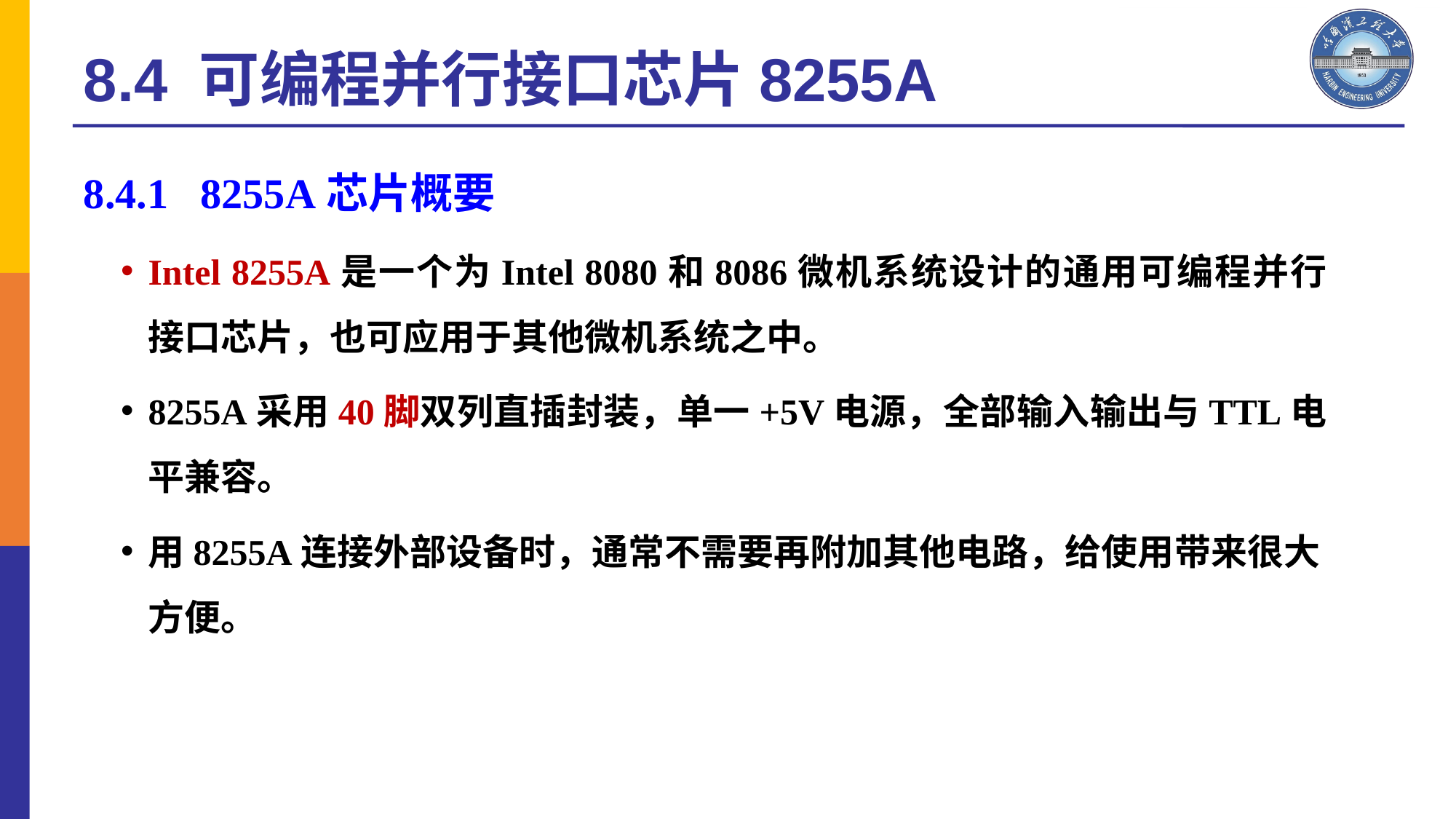

8.4 可编程并行接口芯片8255A
8.4.1   8255A芯片概要
Intel 8255A是一个为Intel 8080和8086微机系统设计的通用可编程并行接口芯片，也可应用于其他微机系统之中。
8255A采用40脚双列直插封装，单一+5V电源，全部输入输出与TTL电平兼容。
用8255A连接外部设备时，通常不需要再附加其他电路，给使用带来很大方便。